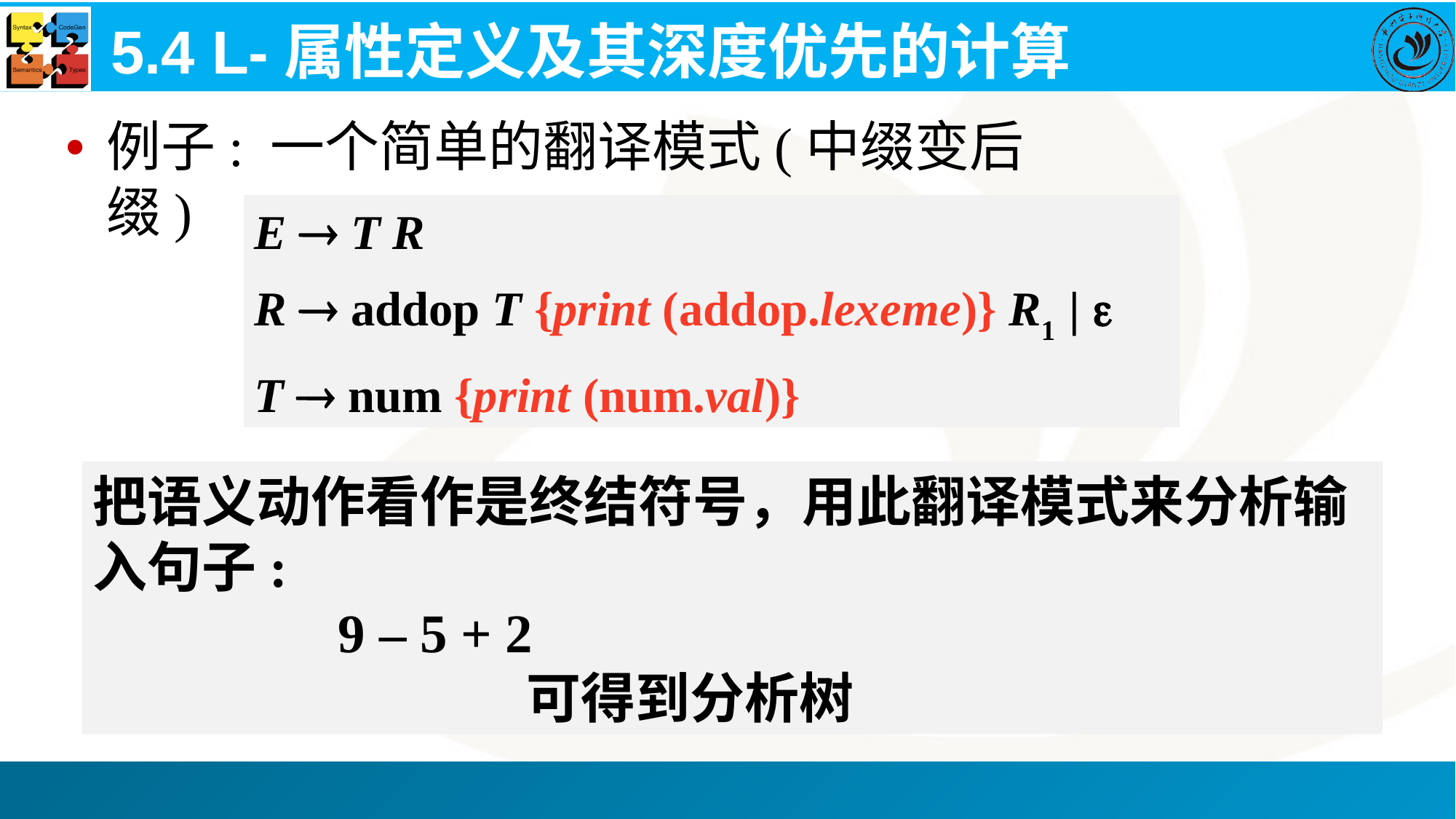

# 5.4 L-属性定义及其深度优先的计算
例子: 一个简单的翻译模式(中缀变后缀)
E → T R
R → addop T {print (addop.lexeme)} R1  | ε
T → num {print (num.val)}
把语义动作看作是终结符号，用此翻译模式来分析输入句子:
		  9 – 5 + 2
                                  可得到分析树
41